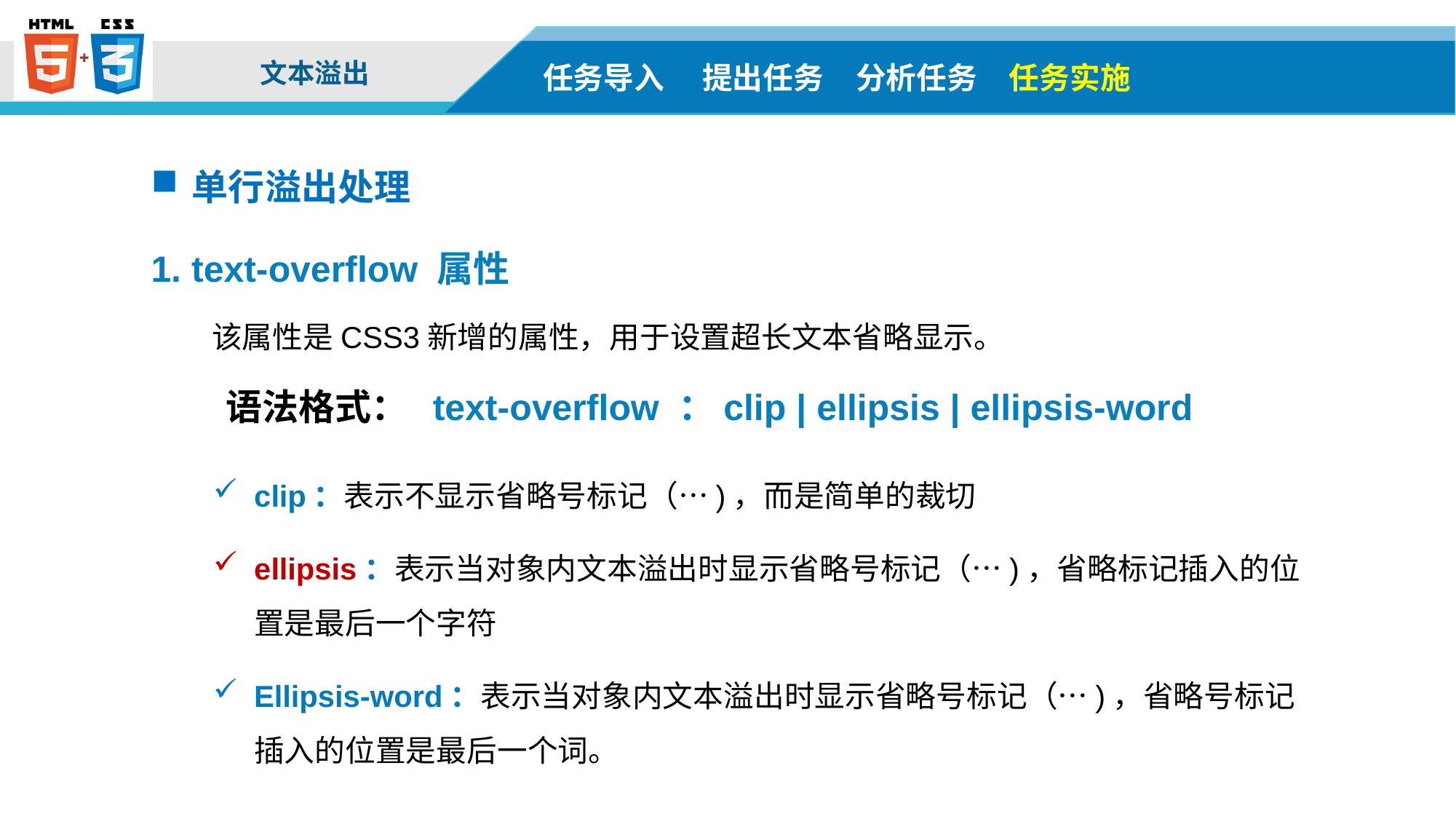

任务导入
提出任务
分析任务
任务实施
单行溢出处理
1. text-overflow 属性
该属性是CSS3新增的属性，用于设置超长文本省略显示。
语法格式：  text-overflow ：clip | ellipsis | ellipsis-word
clip：表示不显示省略号标记（…)，而是简单的裁切
ellipsis：表示当对象内文本溢出时显示省略号标记（…)，省略标记插入的位置是最后一个字符
Ellipsis-word：表示当对象内文本溢出时显示省略号标记（…)，省略号标记插入的位置是最后一个词。